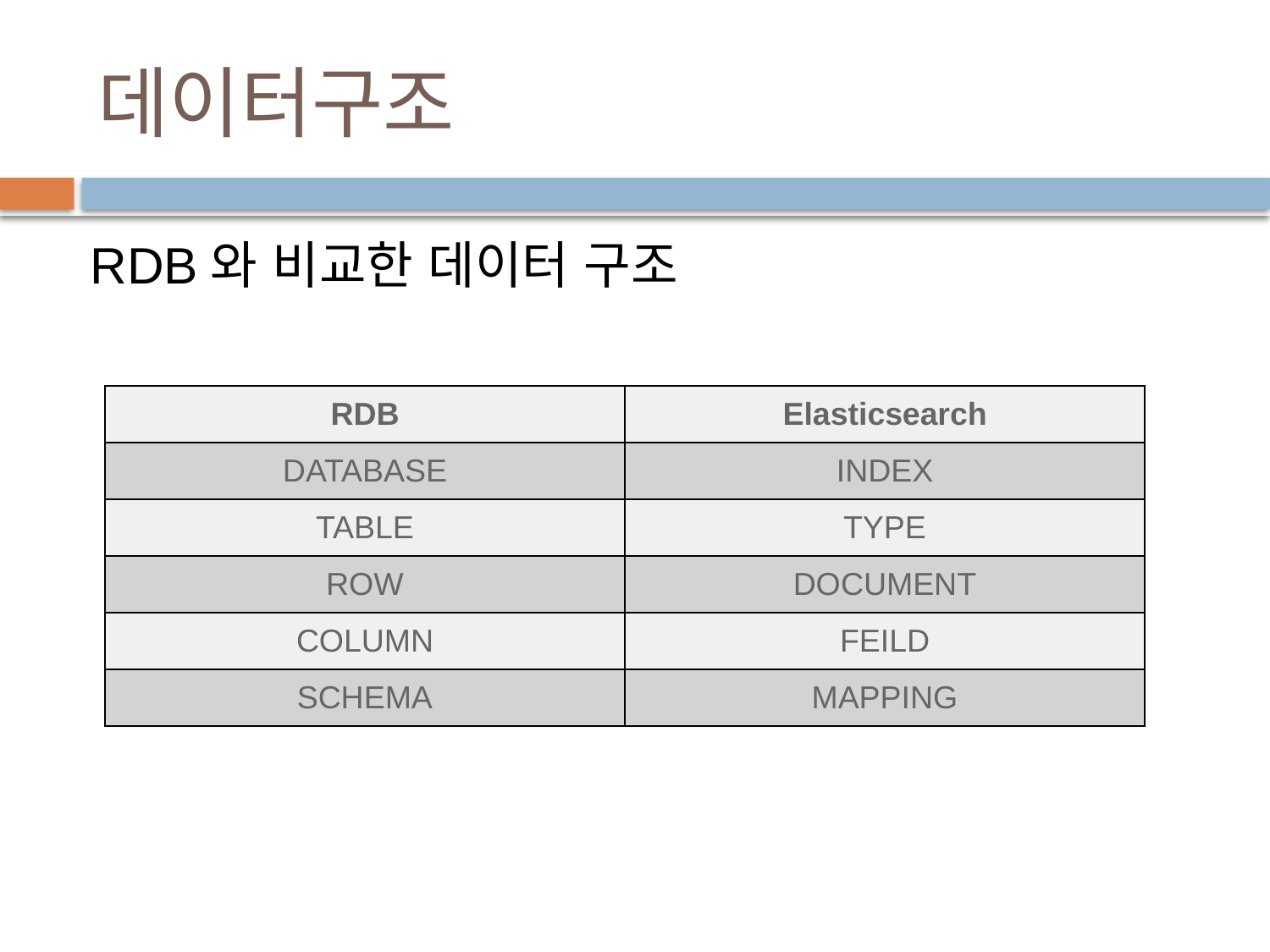

# 데이터구조
 RDB와 비교한 데이터 구조
| RDB | Elasticsearch |
| --- | --- |
| DATABASE | INDEX |
| TABLE | TYPE |
| ROW | DOCUMENT |
| COLUMN | FEILD |
| SCHEMA | MAPPING |